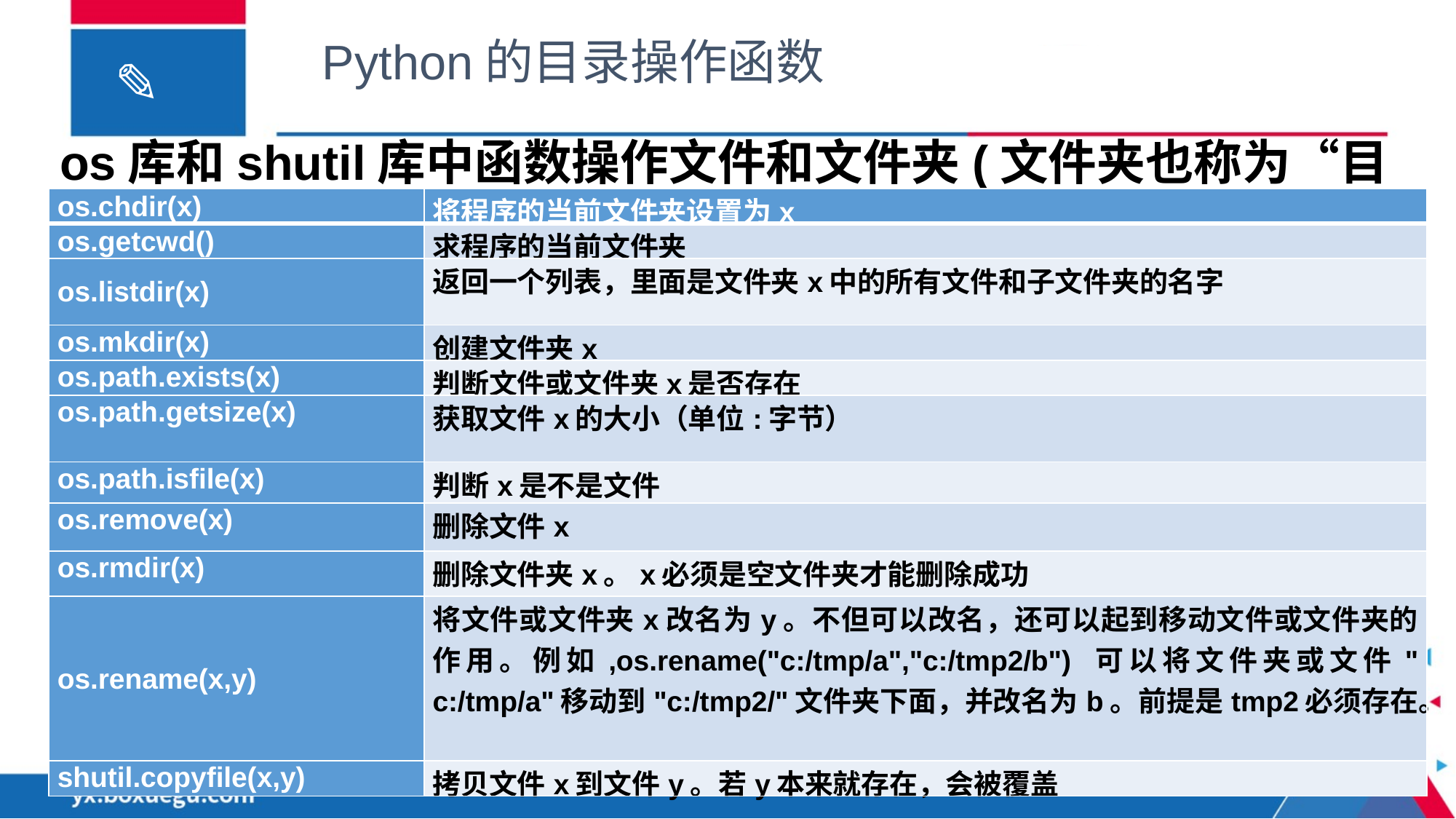

Python的目录操作函数
os库和shutil库中函数操作文件和文件夹(文件夹也称为“目录”)
| os.chdir(x) | 将程序的当前文件夹设置为x |
| --- | --- |
| os.getcwd() | 求程序的当前文件夹 |
| os.listdir(x) | 返回一个列表，里面是文件夹x中的所有文件和子文件夹的名字 |
| os.mkdir(x) | 创建文件夹x |
| os.path.exists(x) | 判断文件或文件夹x是否存在 |
| os.path.getsize(x) | 获取文件x的大小（单位:字节） |
| os.path.isfile(x) | 判断x是不是文件 |
| os.remove(x) | 删除文件x |
| os.rmdir(x) | 删除文件夹x。x必须是空文件夹才能删除成功 |
| os.rename(x,y) | 将文件或文件夹x改名为y。不但可以改名，还可以起到移动文件或文件夹的作用。例如,os.rename("c:/tmp/a","c:/tmp2/b") 可以将文件夹或文件" c:/tmp/a"移动到"c:/tmp2/"文件夹下面，并改名为b。前提是tmp2必须存在。 |
| shutil.copyfile(x,y) | 拷贝文件x到文件y。若y本来就存在，会被覆盖 |